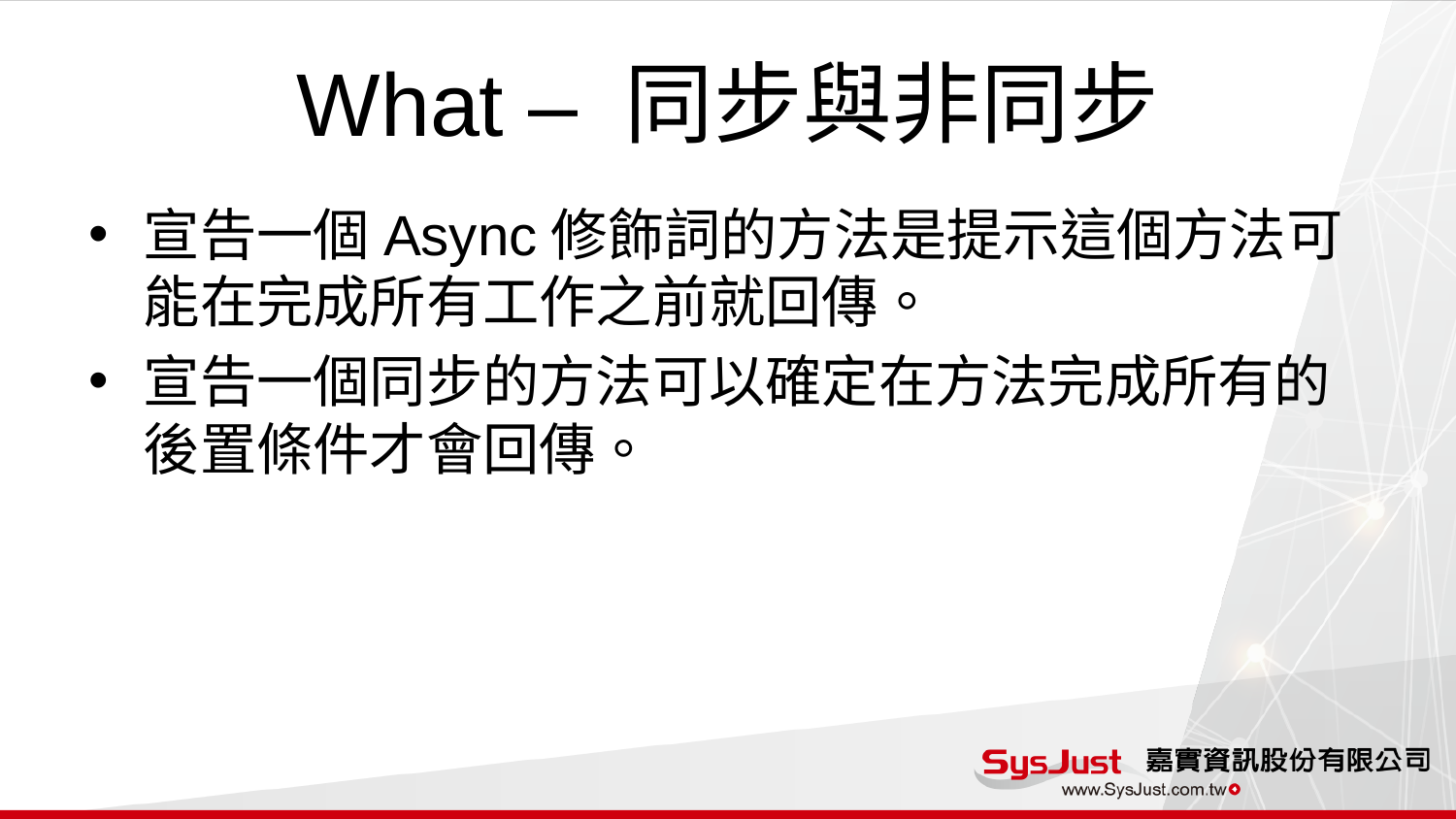

# What – 同步與非同步
宣告一個Async修飾詞的方法是提示這個方法可能在完成所有工作之前就回傳。
宣告一個同步的方法可以確定在方法完成所有的後置條件才會回傳。